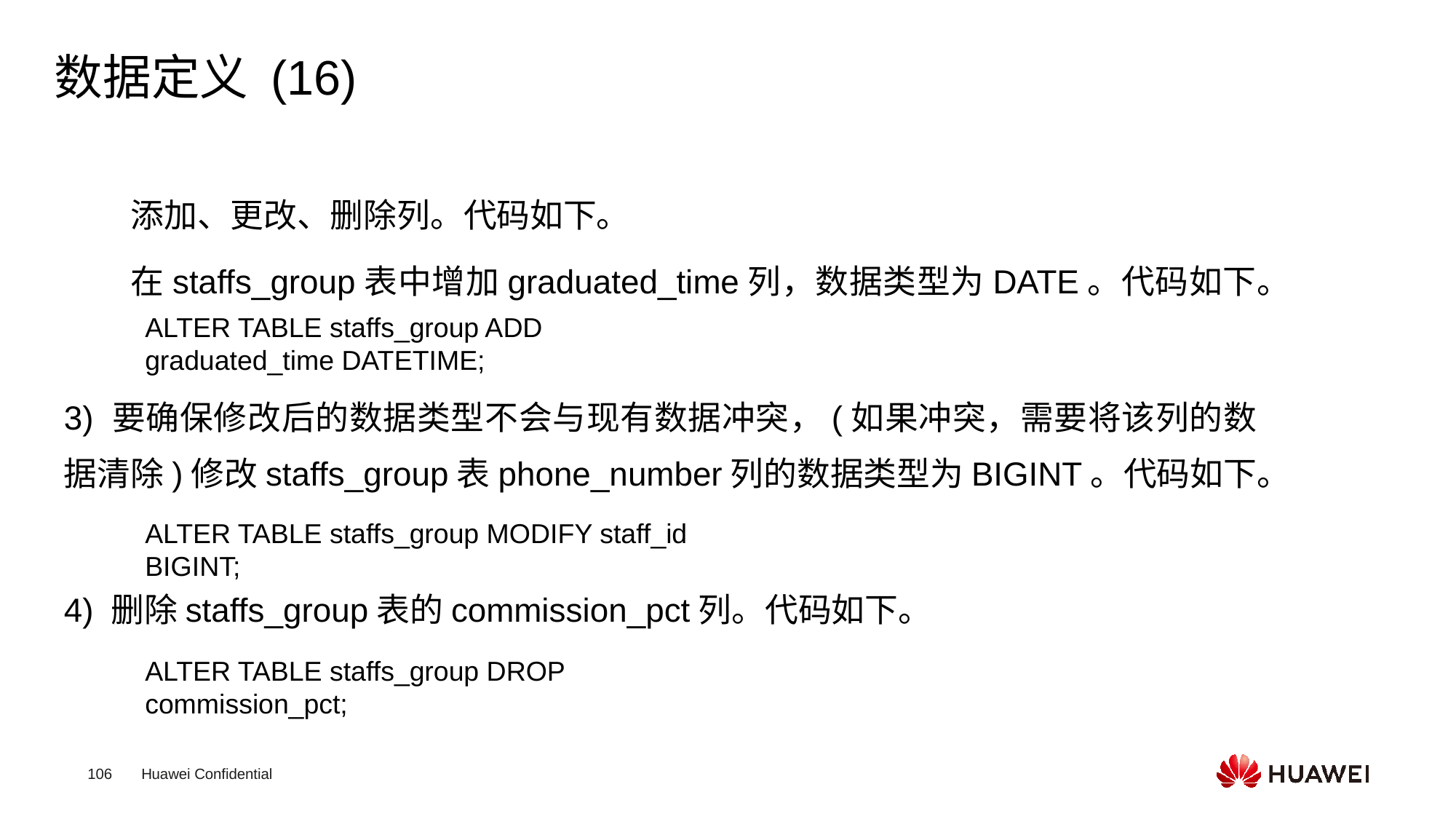

# 数据定义 (16)
添加、更改、删除列。代码如下。
在staffs_group表中增加graduated_time列，数据类型为DATE。代码如下。

3) 要确保修改后的数据类型不会与现有数据冲突，(如果冲突，需要将该列的数据清除)修改staffs_group表phone_number列的数据类型为BIGINT。代码如下。

4) 删除staffs_group表的commission_pct列。代码如下。
ALTER TABLE staffs_group ADD graduated_time DATETIME;
ALTER TABLE staffs_group MODIFY staff_id BIGINT;
ALTER TABLE staffs_group DROP commission_pct;